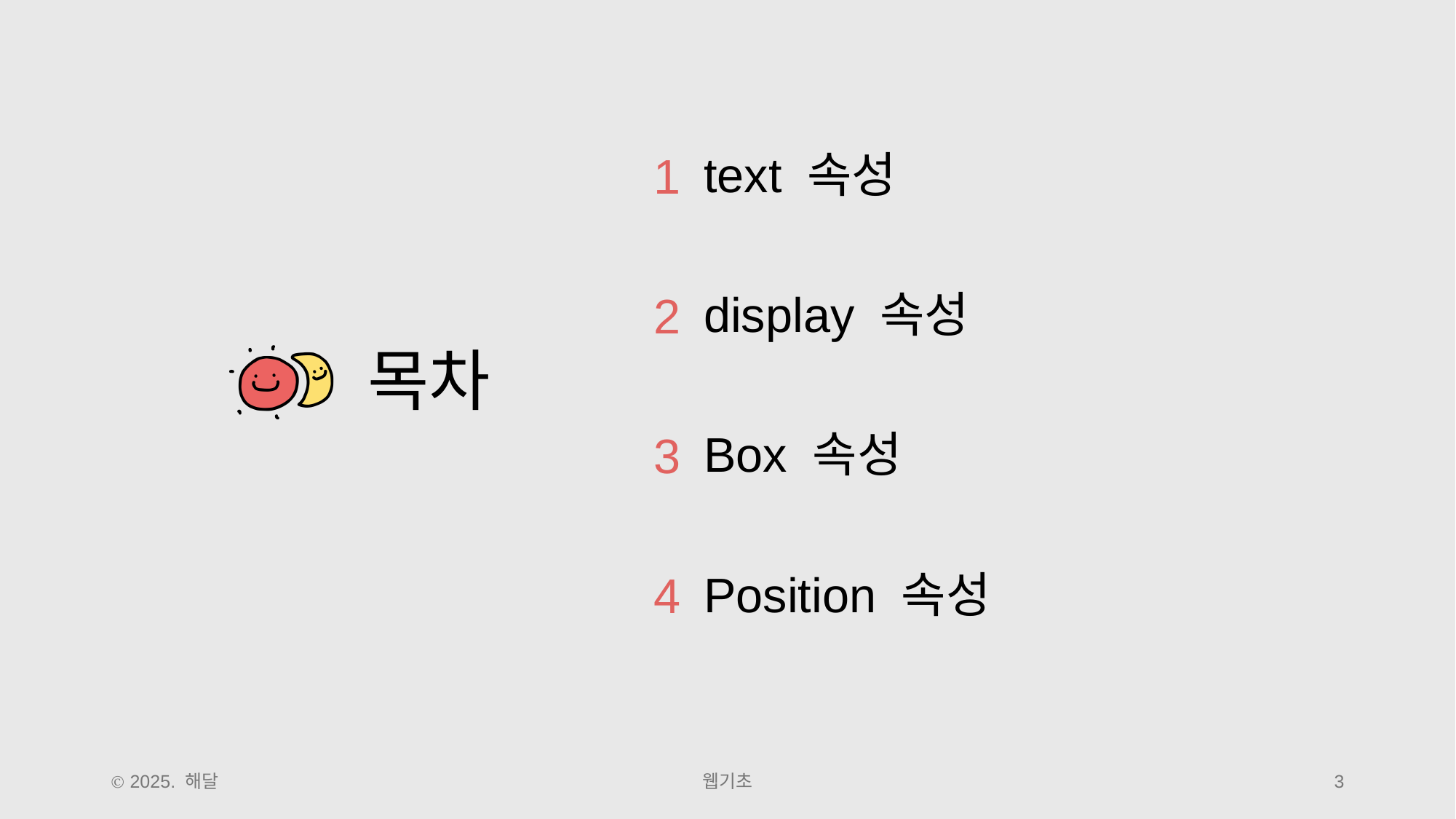

text 속성
display 속성
Box 속성
Position 속성
Ⓒ 2025. 해달
웹기초
3